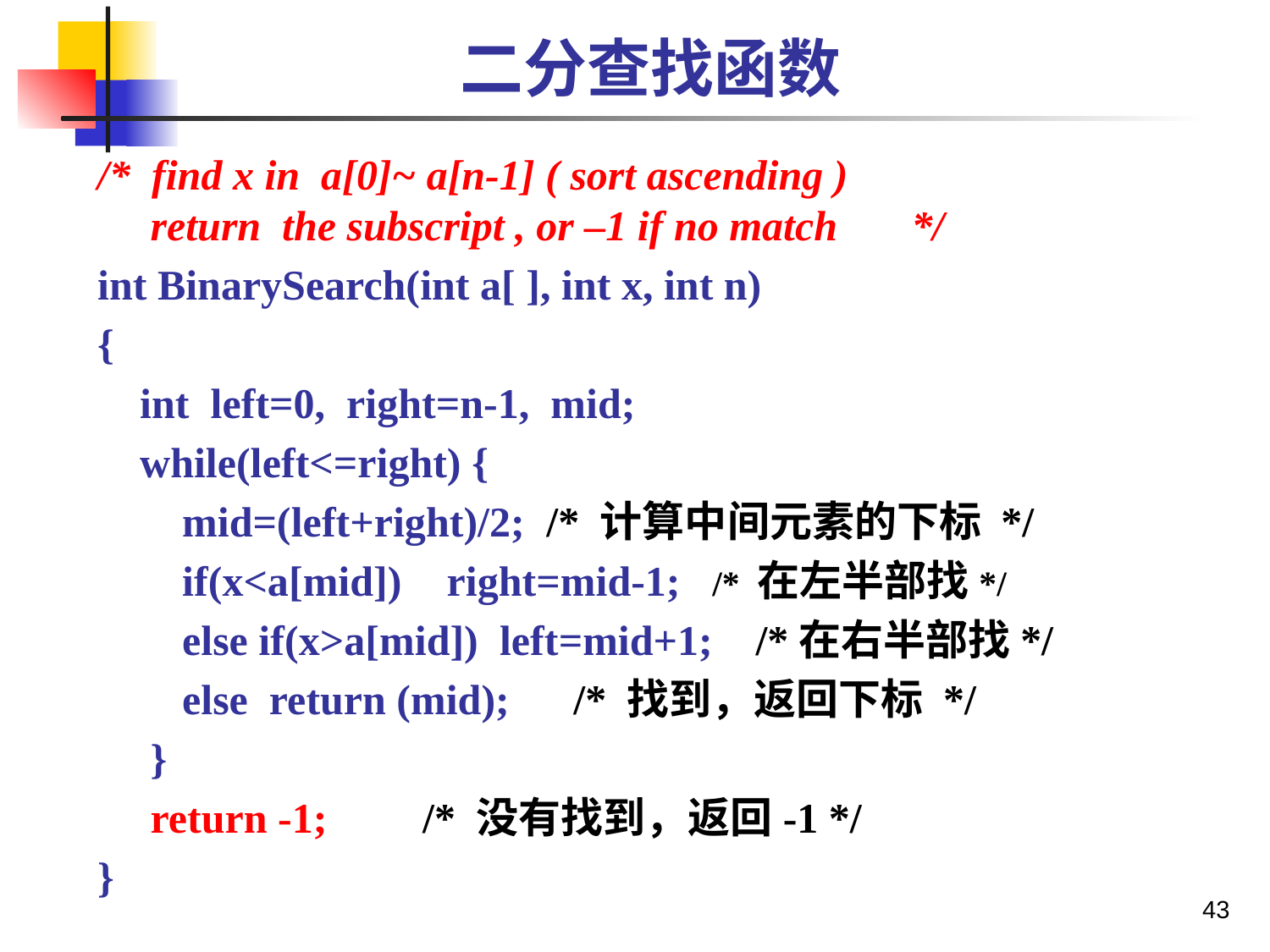

# 二分查找函数
/*  find x in  a[0]~ a[n-1] ( sort ascending )
     return  the subscript , or –1 if no match       */
int BinarySearch(int a[ ], int x, int n)
{
    int  left=0,  right=n-1,  mid;
    while(left<=right) {
	mid=(left+right)/2;  /* 计算中间元素的下标 */
	if(x<a[mid])	 right=mid-1;   /* 在左半部找*/
        else if(x>a[mid])  left=mid+1;    /*在右半部找*/
	else  return (mid);      /* 找到，返回下标 */
     }
     return -1;         /* 没有找到，返回-1 */
}
43